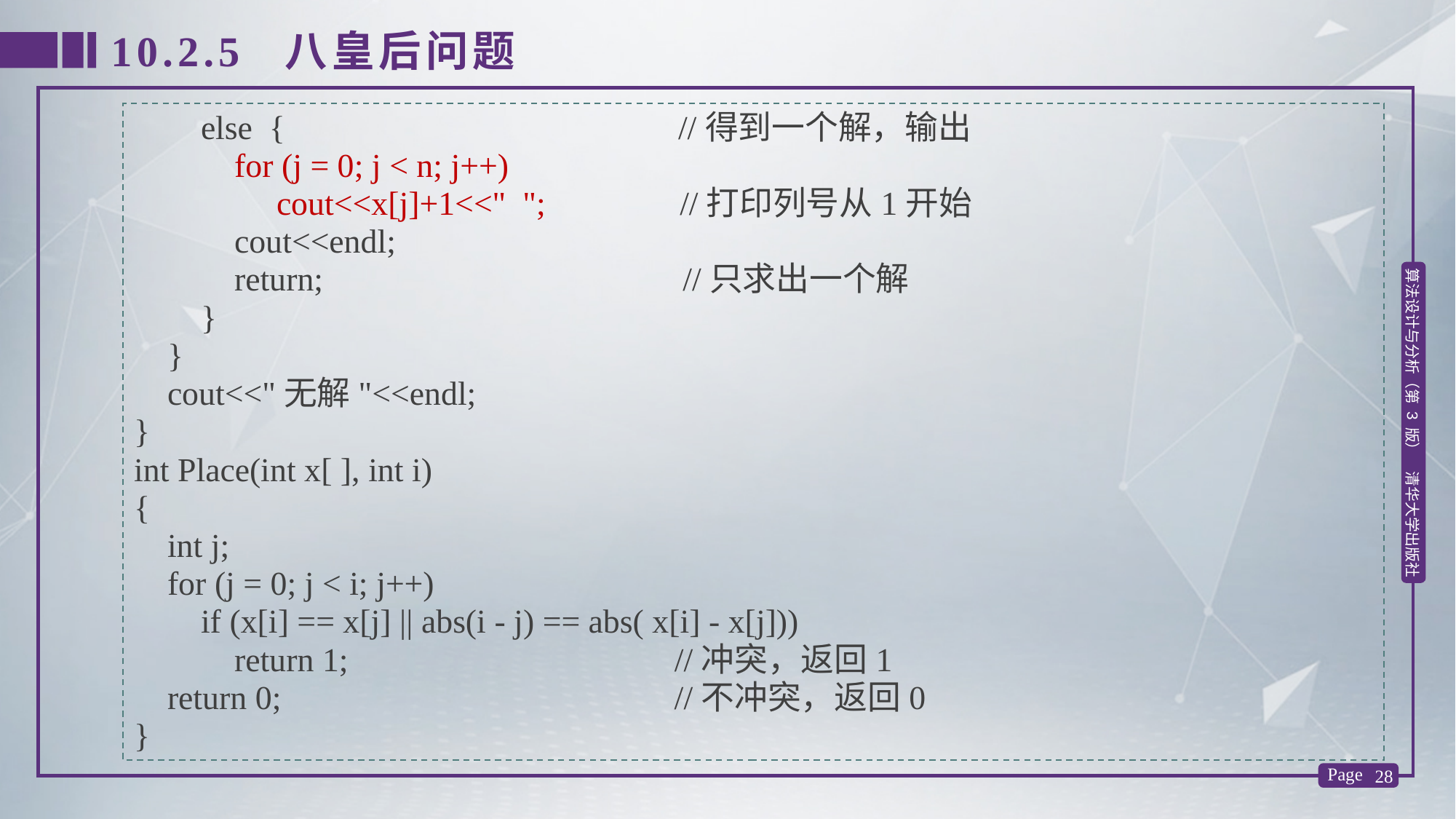

10.2.5  八皇后问题
        else  {                                               //得到一个解，输出
            for (j = 0; j < n; j++)
	    cout<<x[j]+1<<"  ";                //打印列号从1开始
            cout<<endl;
            return;                                           //只求出一个解
        }
    }
    cout<<"无解"<<endl;
}
int Place(int x[ ], int i)
{
    int j;
    for (j = 0; j < i; j++)
        if (x[i] == x[j] || abs(i - j) == abs( x[i] - x[j]))
            return 1;                                       //冲突，返回1
    return 0;                                               //不冲突，返回0
}